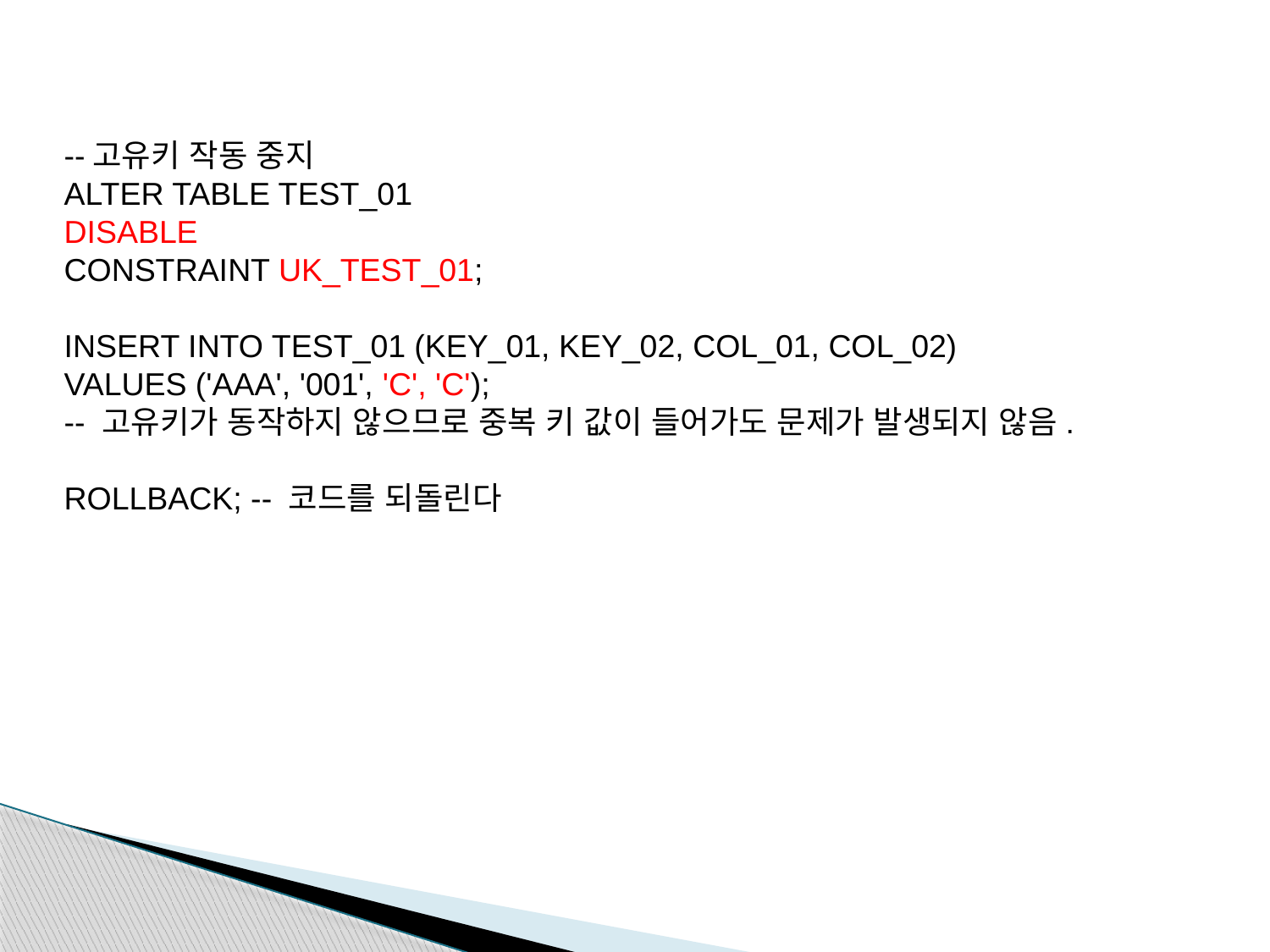

--고유키 작동 중지
ALTER TABLE TEST_01
DISABLE
CONSTRAINT UK_TEST_01;

INSERT INTO TEST_01 (KEY_01, KEY_02, COL_01, COL_02)
VALUES ('AAA', '001', 'C', 'C');
-- 고유키가 동작하지 않으므로 중복 키 값이 들어가도 문제가 발생되지 않음.

ROLLBACK; -- 코드를 되돌린다